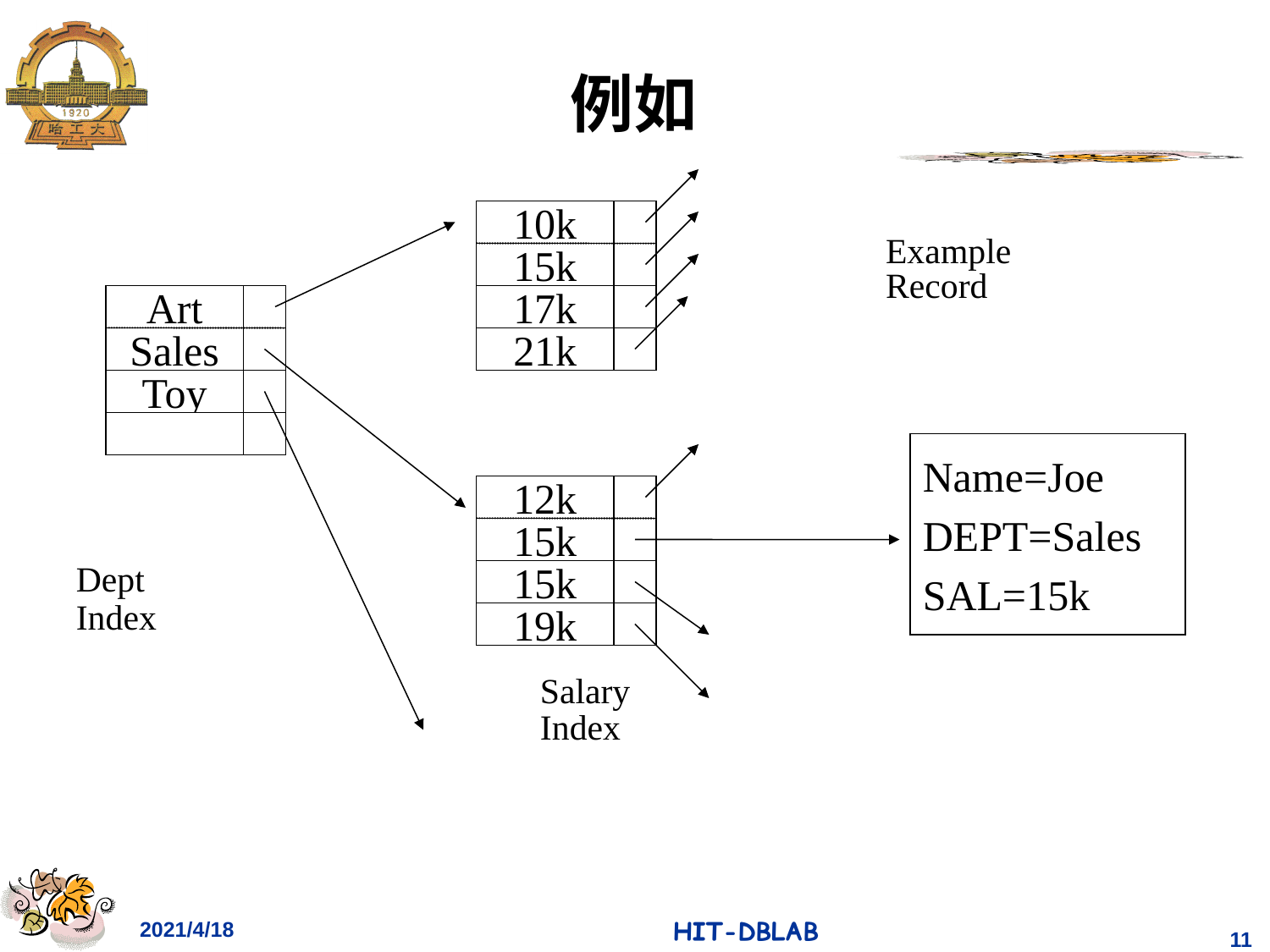

例如

10k

							Example
							Record

Dept
Index

				    Salary
				    Index

15k

Art

Sales

Toy

17k

21k

Name=Joe
DEPT=Sales
SAL=15k

12k

15k

15k

19k

2021/4/18
HIT-DBLAB
111